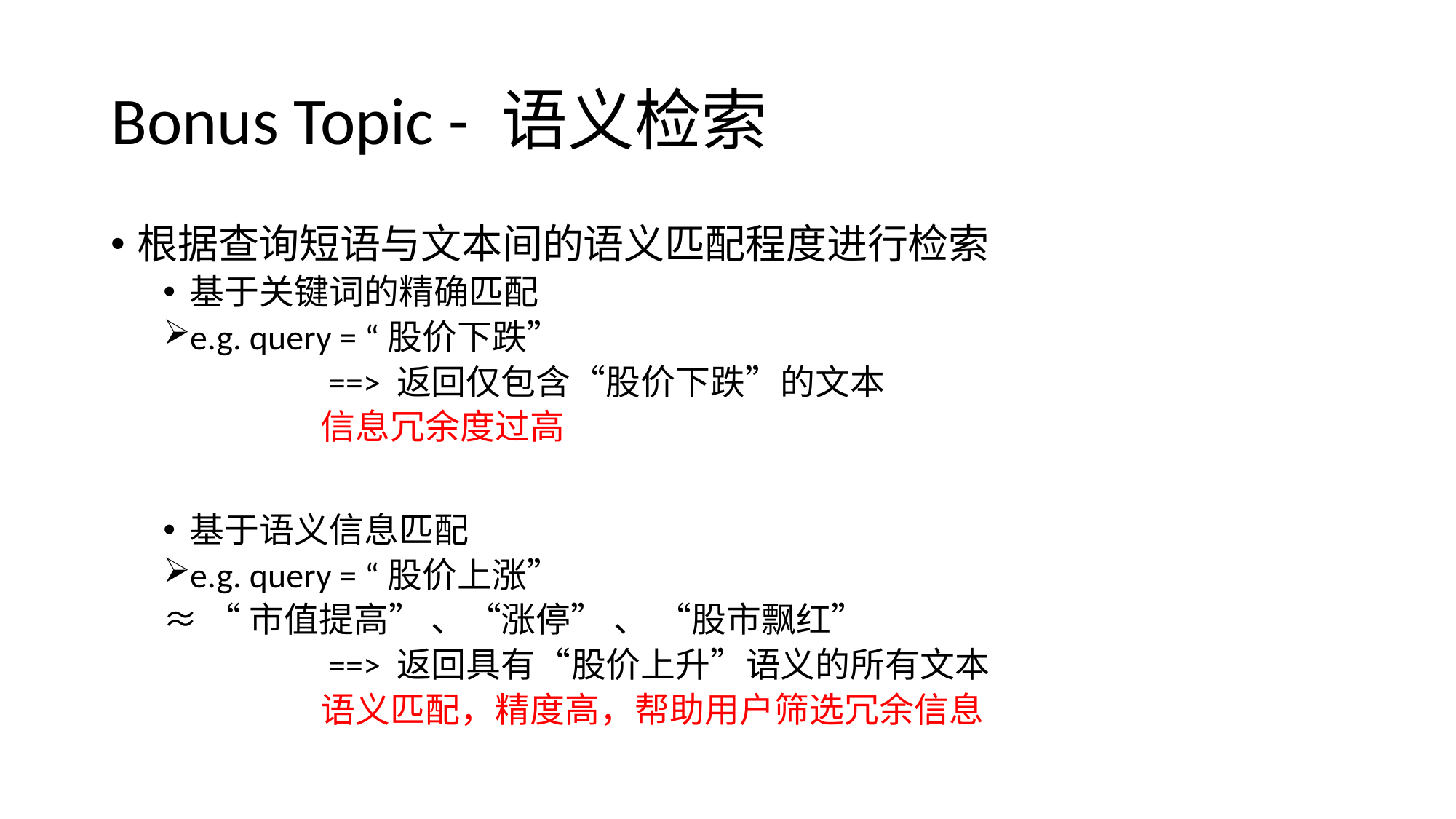

# Bonus Topic - 语义检索
根据查询短语与文本间的语义匹配程度进行检索
基于关键词的精确匹配
e.g. query = “股价下跌”
 ==> 返回仅包含“股价下跌”的文本
信息冗余度过高

基于语义信息匹配
e.g. query = “股价上涨”
		≈ “市值提高” 、“涨停” 、 “股市飘红”
 ==> 返回具有“股价上升”语义的所有文本
语义匹配，精度高，帮助用户筛选冗余信息